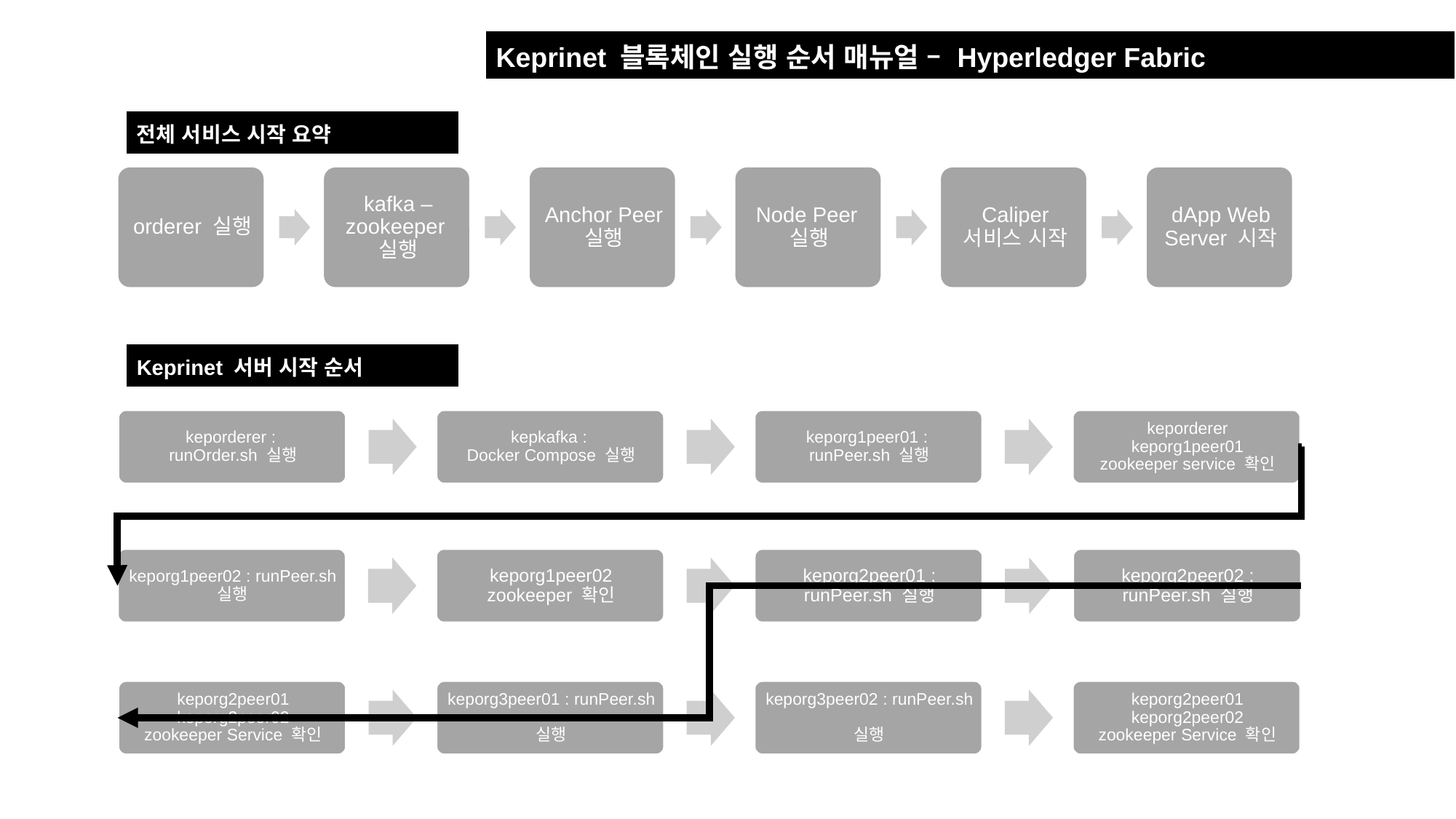

| Keprinet 블록체인 실행 순서 매뉴얼 – Hyperledger Fabric |
| --- |
| 전체 서비스 시작 요약 |
| --- |
orderer 실행

kafka – zookeeper
실행

Anchor Peer 실행

Node Peer
실행

Caliper 서비스 시작

dApp Web Server 시작
| Keprinet 서버 시작 순서 |
| --- |
keporderer :
runOrder.sh 실행

kepkafka :
Docker Compose 실행

keporg1peer01 :
runPeer.sh 실행

keporderer
keporg1peer01
zookeeper service 확인
keporg1peer02 : runPeer.sh 실행

keporg1peer02
zookeeper 확인

keporg2peer01 : runPeer.sh 실행

keporg2peer02 : runPeer.sh 실행
keporg2peer01
keporg2peer02
zookeeper Service 확인

keporg3peer01 : runPeer.sh
실행

keporg3peer02 : runPeer.sh
실행

keporg2peer01
keporg2peer02
zookeeper Service 확인